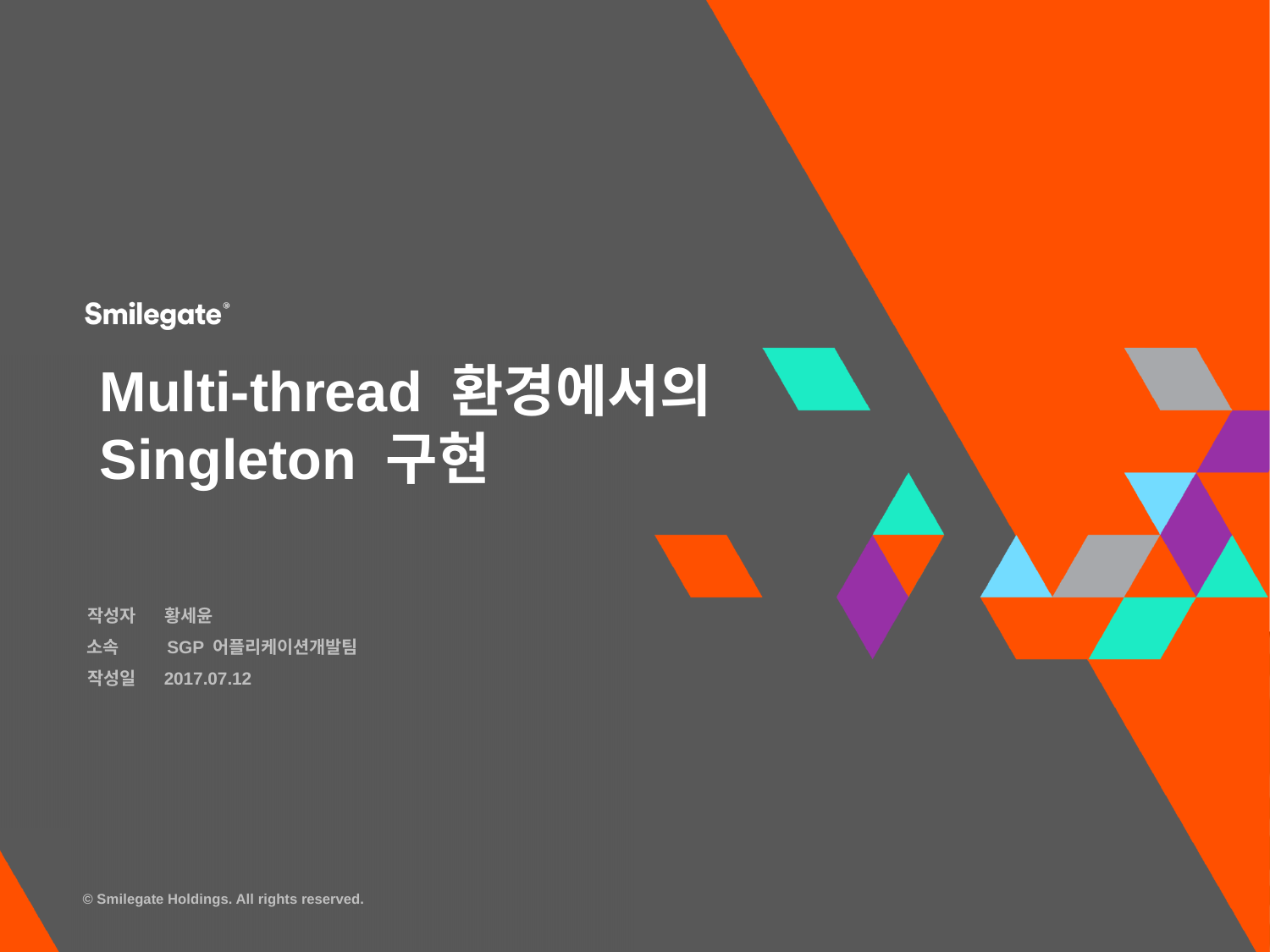

Multi-thread 환경에서의
Singleton 구현
황세윤
작성자
SGP 어플리케이션개발팀
소속
2017.07.12
작성일